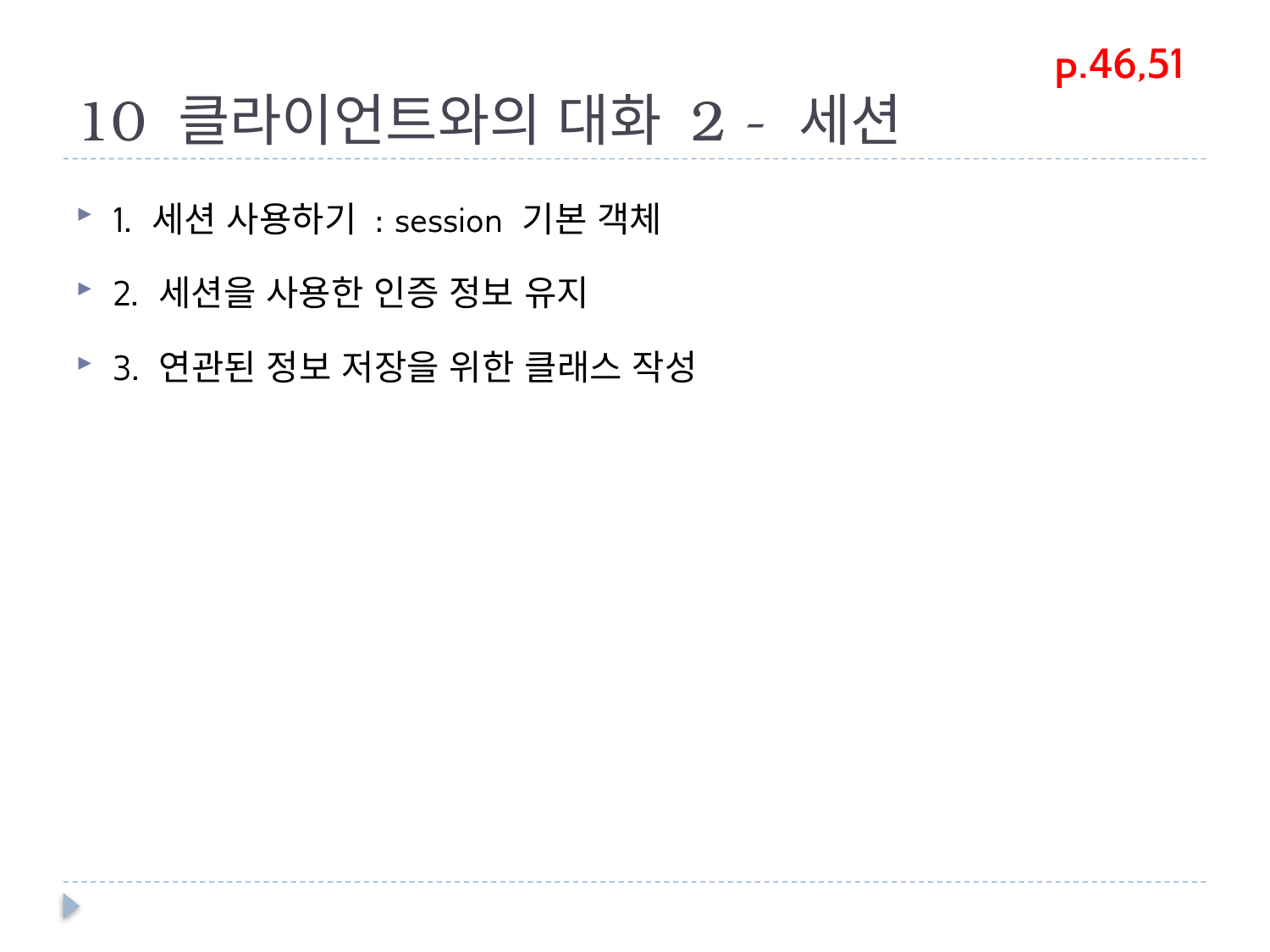

# 10 클라이언트와의 대화 2 - 세션
p.46,51
1. 세션 사용하기 : session 기본 객체
2. 세션을 사용한 인증 정보 유지
3. 연관된 정보 저장을 위한 클래스 작성